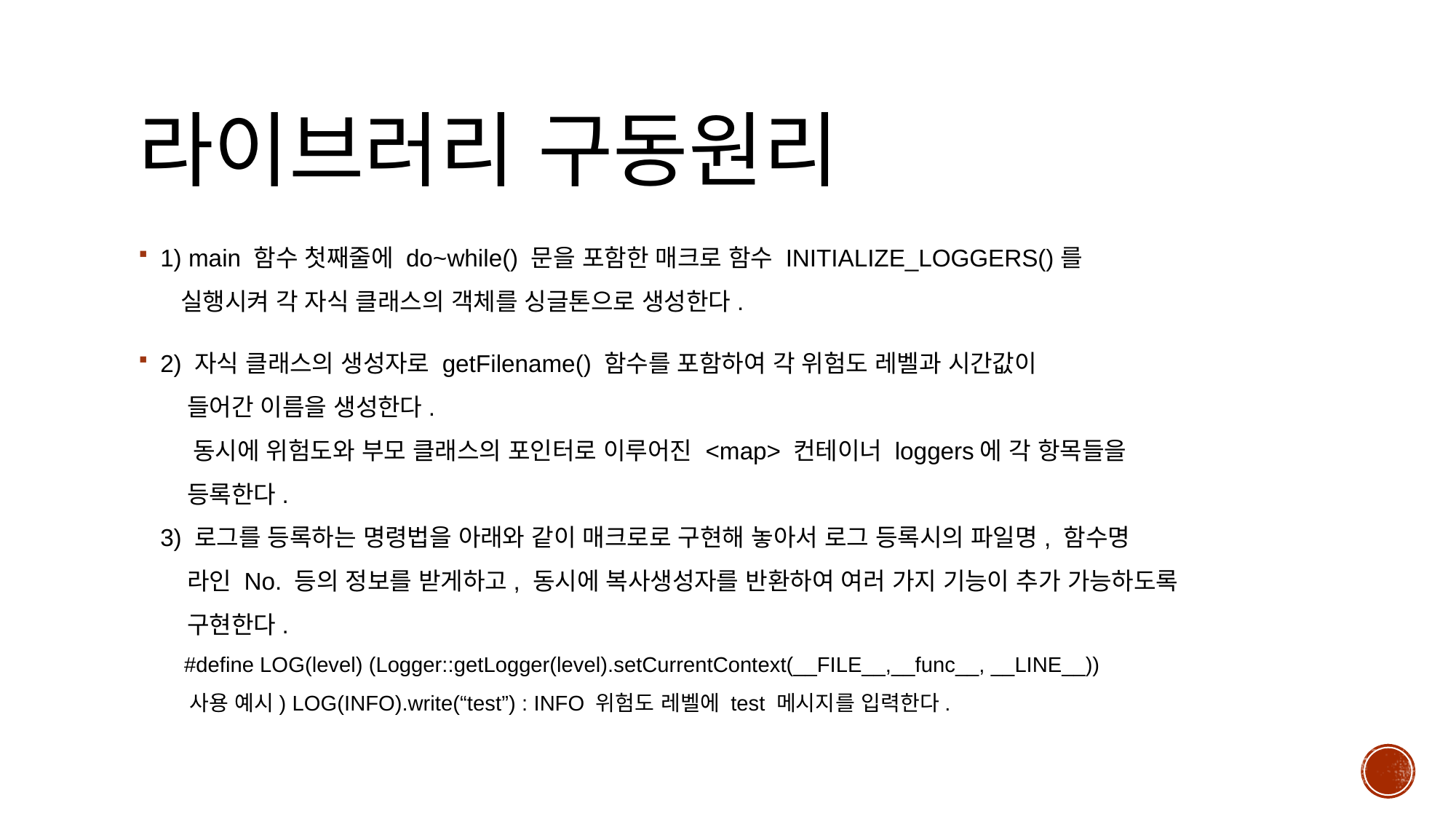

# 라이브러리 구동원리
1) main 함수 첫째줄에 do~while() 문을 포함한 매크로 함수 INITIALIZE_LOGGERS()를
   실행시켜 각 자식 클래스의 객체를 싱글톤으로 생성한다.
2) 자식 클래스의 생성자로 getFilename() 함수를 포함하여 각 위험도 레벨과 시간값이
    들어간 이름을 생성한다.
    동시에 위험도와 부모 클래스의 포인터로 이루어진 <map> 컨테이너 loggers에 각 항목들을
    등록한다.
3) 로그를 등록하는 명령법을 아래와 같이 매크로로 구현해 놓아서 로그 등록시의 파일명, 함수명
    라인 No. 등의 정보를 받게하고, 동시에 복사생성자를 반환하여 여러 가지 기능이 추가 가능하도록
    구현한다.
    #define LOG(level) (Logger::getLogger(level).setCurrentContext(__FILE__,__func__, __LINE__))
    사용 예시) LOG(INFO).write(“test”) : INFO 위험도 레벨에 test 메시지를 입력한다.